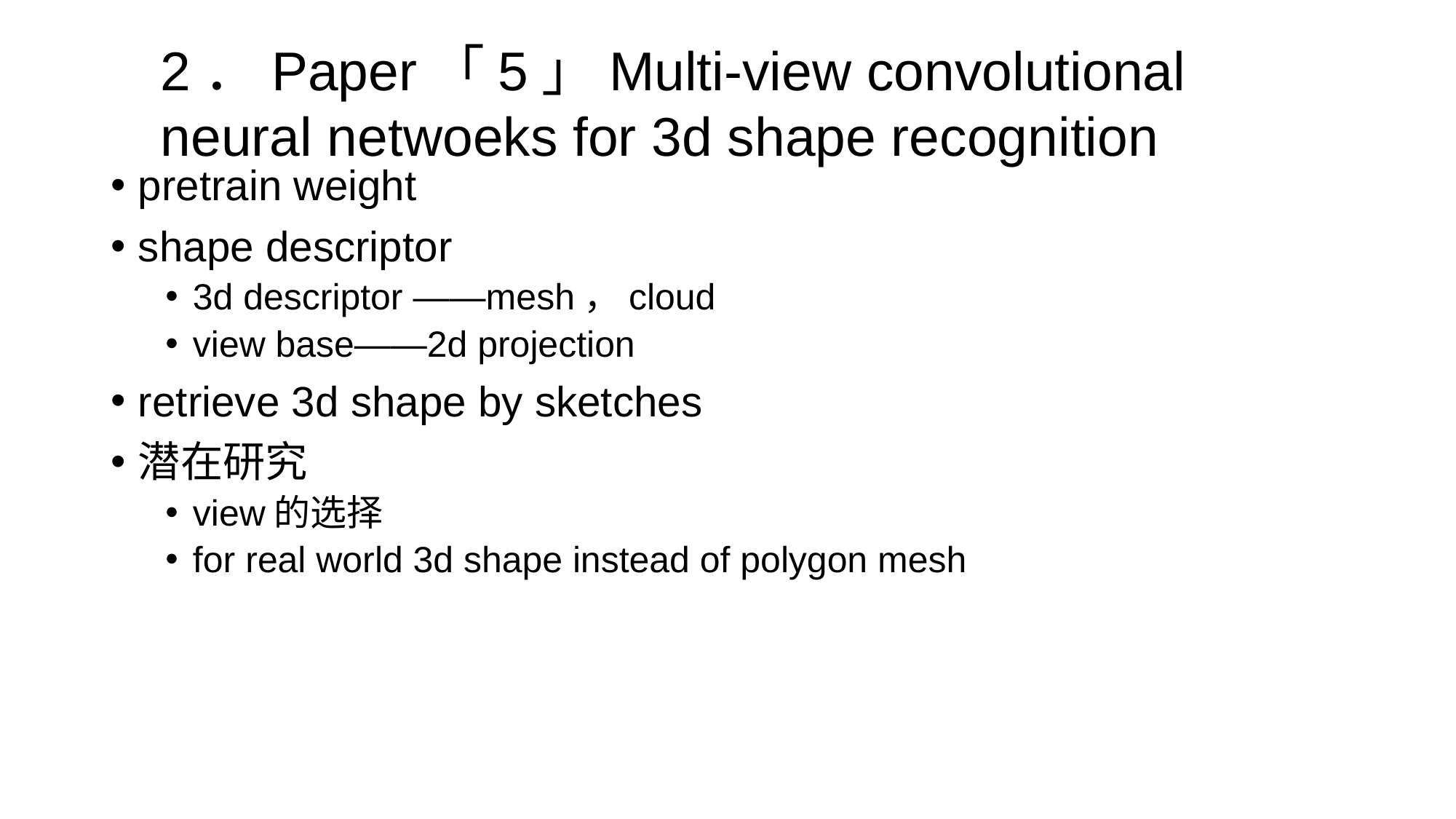

2．Paper「5」Multi-view convolutional neural netwoeks for 3d shape recognition
pretrain weight
shape descriptor
3d descriptor ——mesh，cloud
view base——2d projection
retrieve 3d shape by sketches
潜在研究
view的选择
for real world 3d shape instead of polygon mesh